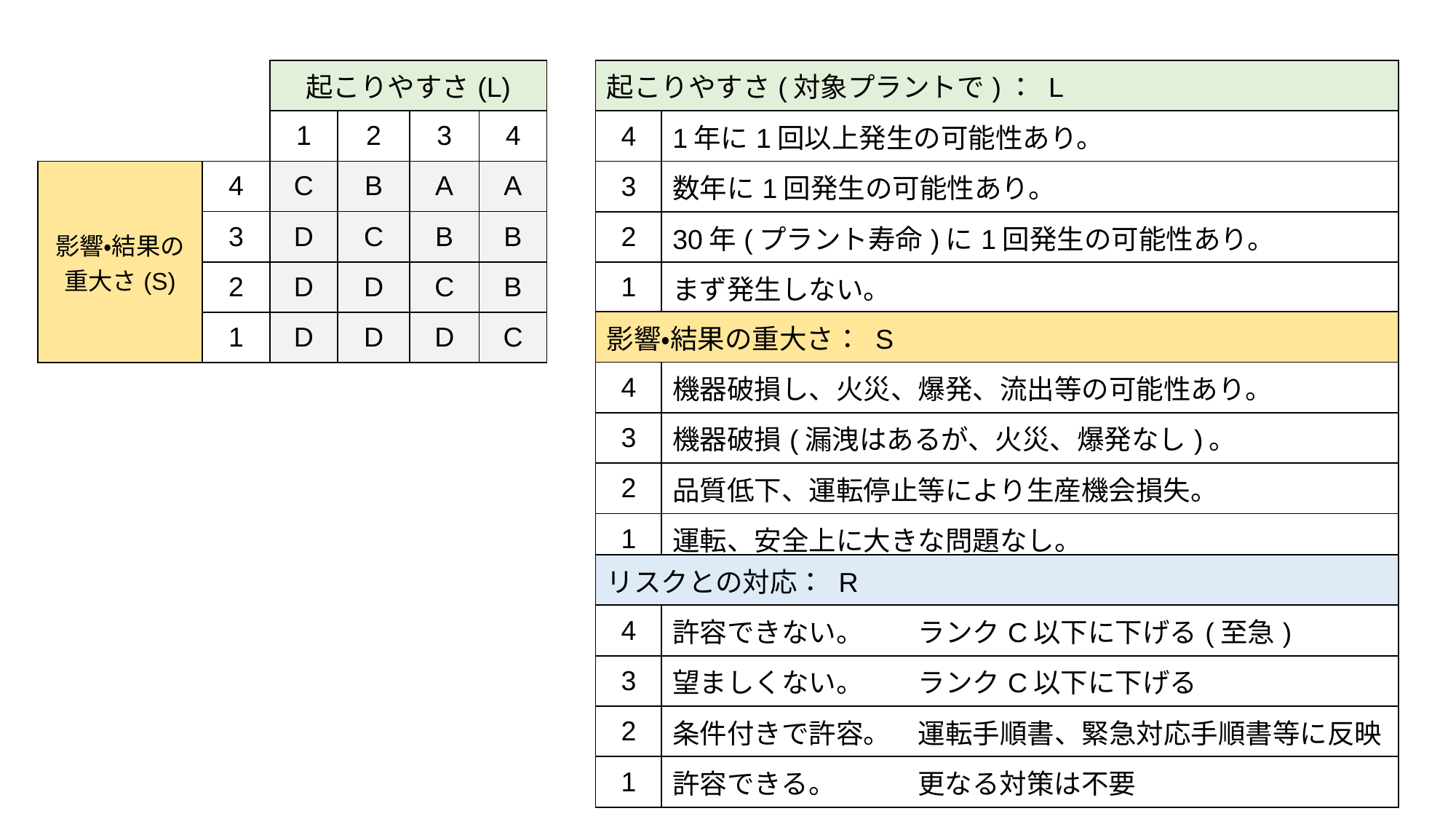

|  |  |  | 起こりやすさ(L) |  |  |  |
| --- | --- | --- | --- | --- | --- | --- |
|  |  |  | 1 | 2 | 3 | 4 |
| 影響・結果の重大さ(S) |  | 4 | C | B | A | A |
|  |  | 3 | D | C | B | B |
|  |  | 2 | D | D | C | B |
|  |  | 1 | D | D | D | C |
| 起こりやすさ(対象プラントで)： L |  |
| --- | --- |
| 4 | 1年に1回以上発生の可能性あり。 |
| 3 | 数年に1回発生の可能性あり。 |
| 2 | 30年(プラント寿命)に1回発生の可能性あり。 |
| 1 | まず発生しない。 |
| 影響・結果の重大さ： S |  |
| --- | --- |
| 4 | 機器破損し、火災、爆発、流出等の可能性あり。 |
| 3 | 機器破損(漏洩はあるが、火災、爆発なし)。 |
| 2 | 品質低下、運転停止等により生産機会損失。 |
| 1 | 運転、安全上に大きな問題なし。 |
| リスクとの対応： R |  |
| --- | --- |
| 4 | 許容できない。　　ランクC以下に下げる(至急) |
| 3 | 望ましくない。　　ランクC以下に下げる |
| 2 | 条件付きで許容。　運転手順書、緊急対応手順書等に反映 |
| 1 | 許容できる。　　　更なる対策は不要 |